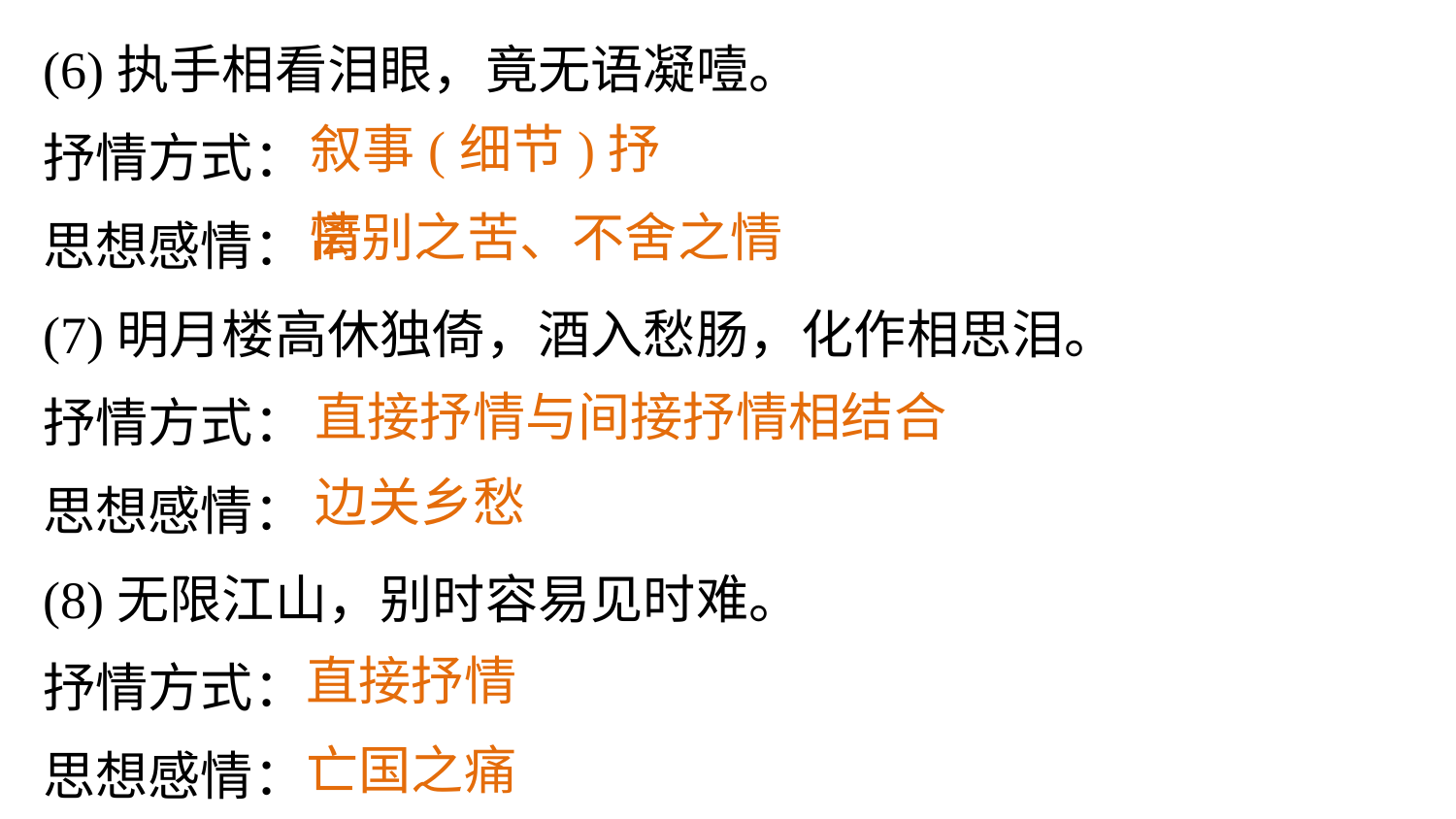

(6)执手相看泪眼，竟无语凝噎。
抒情方式：
思想感情：
(7)明月楼高休独倚，酒入愁肠，化作相思泪。
抒情方式：
思想感情：
(8)无限江山，别时容易见时难。
抒情方式：
思想感情：
叙事(细节)抒情
离别之苦、不舍之情
直接抒情与间接抒情相结合
边关乡愁
直接抒情
亡国之痛